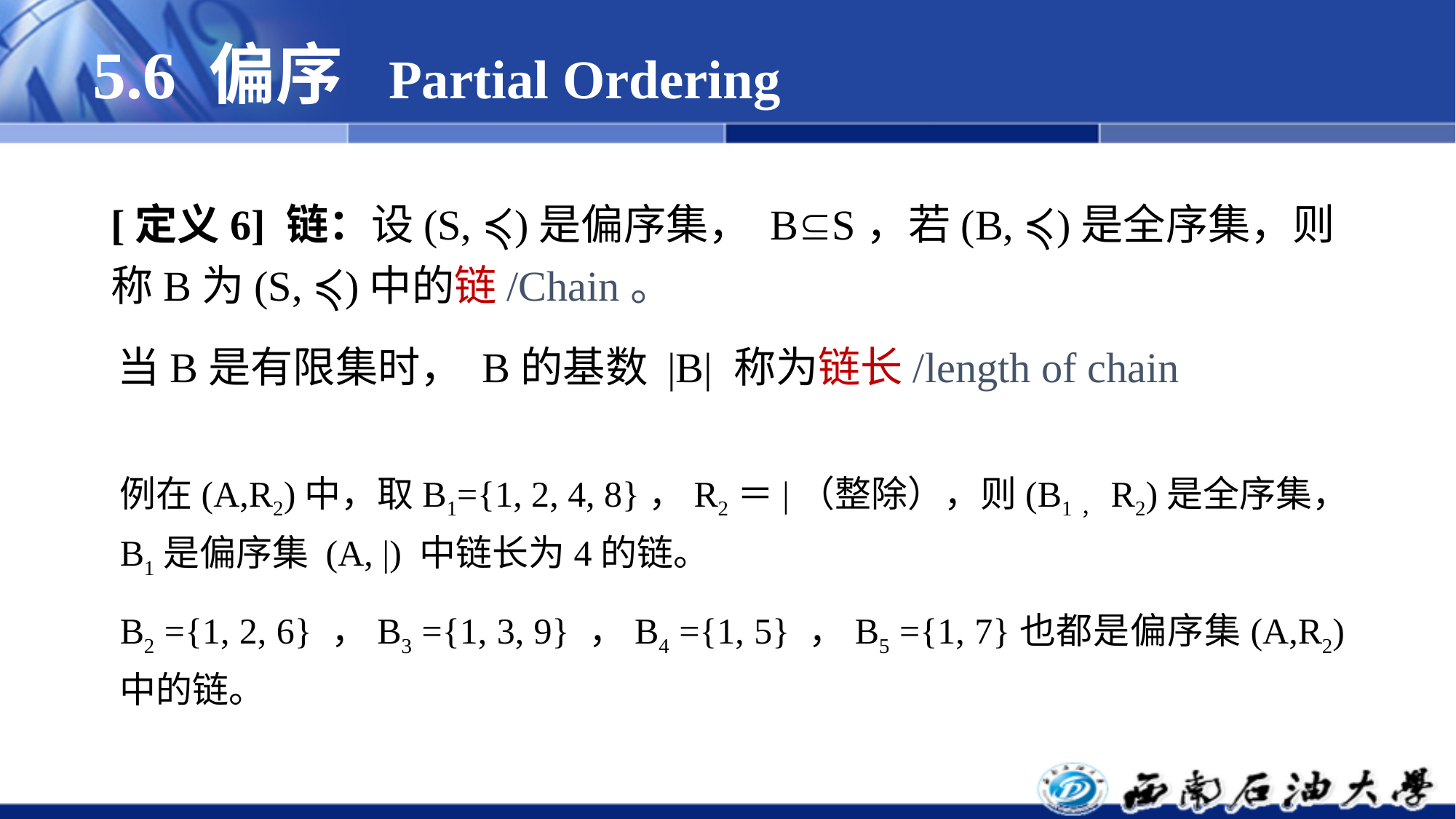

# 5.6 偏序  Partial Ordering
[定义6] 链：设(S, ≼)是偏序集， B⊆S，若(B, ≼)是全序集，则称B为(S, ≼)中的链/Chain。
当B是有限集时， B的基数 |B| 称为链长/length of chain
例在(A,R2)中，取B1={1, 2, 4, 8}，R2＝|（整除），则(B1，R2)是全序集，B1是偏序集 (A, |) 中链长为4的链。
B2 ={1, 2, 6} ，B3 ={1, 3, 9} ，B4 ={1, 5} ，B5 ={1, 7}也都是偏序集(A,R2)中的链。